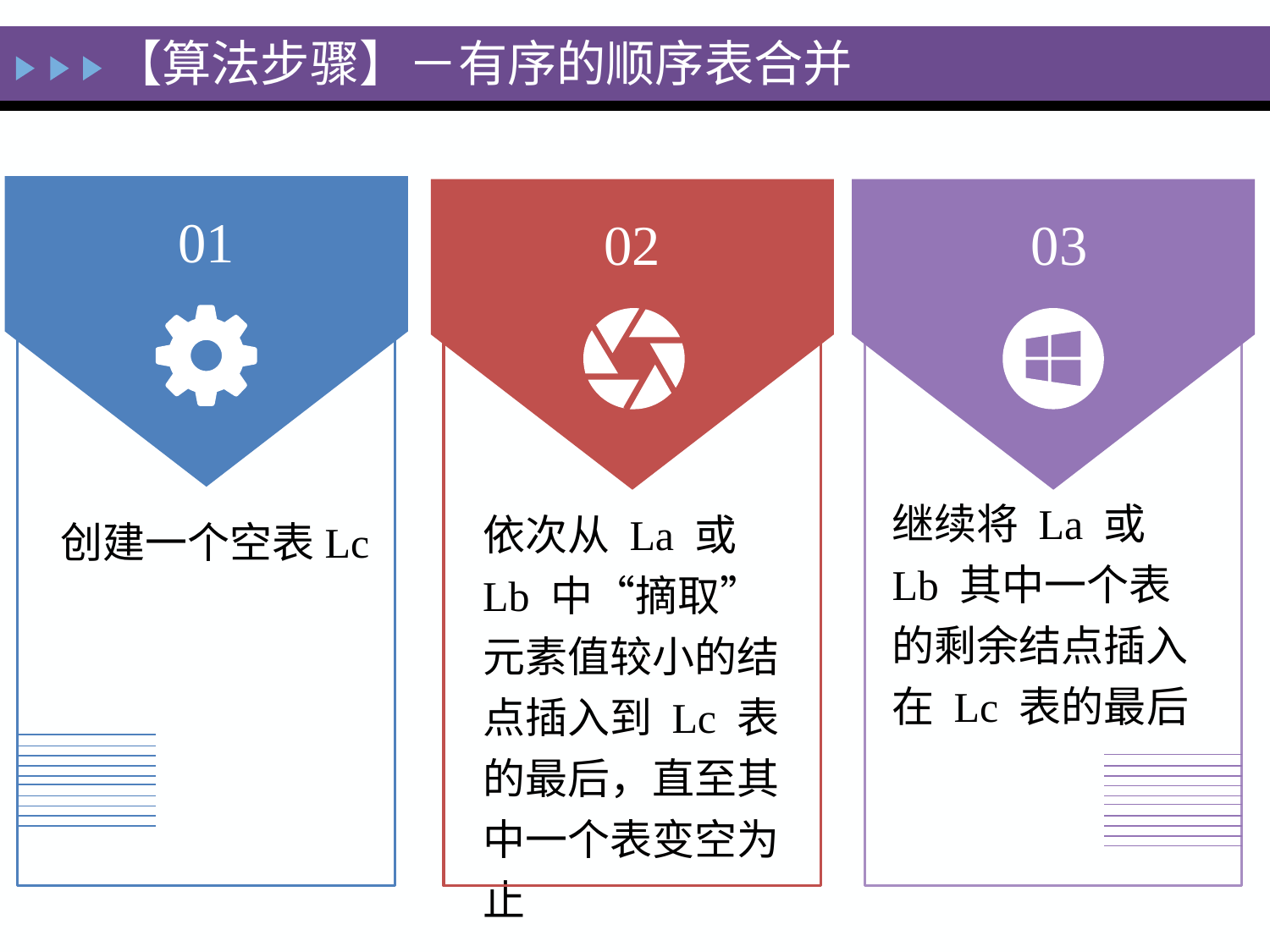

【算法步骤】－有序的顺序表合并
01

创建一个空表Lc
02

依次从 La 或 Lb 中“摘取”元素值较小的结点插入到 Lc 表的最后，直至其中一个表变空为止
03

继续将 La 或 Lb 其中一个表的剩余结点插入在 Lc 表的最后